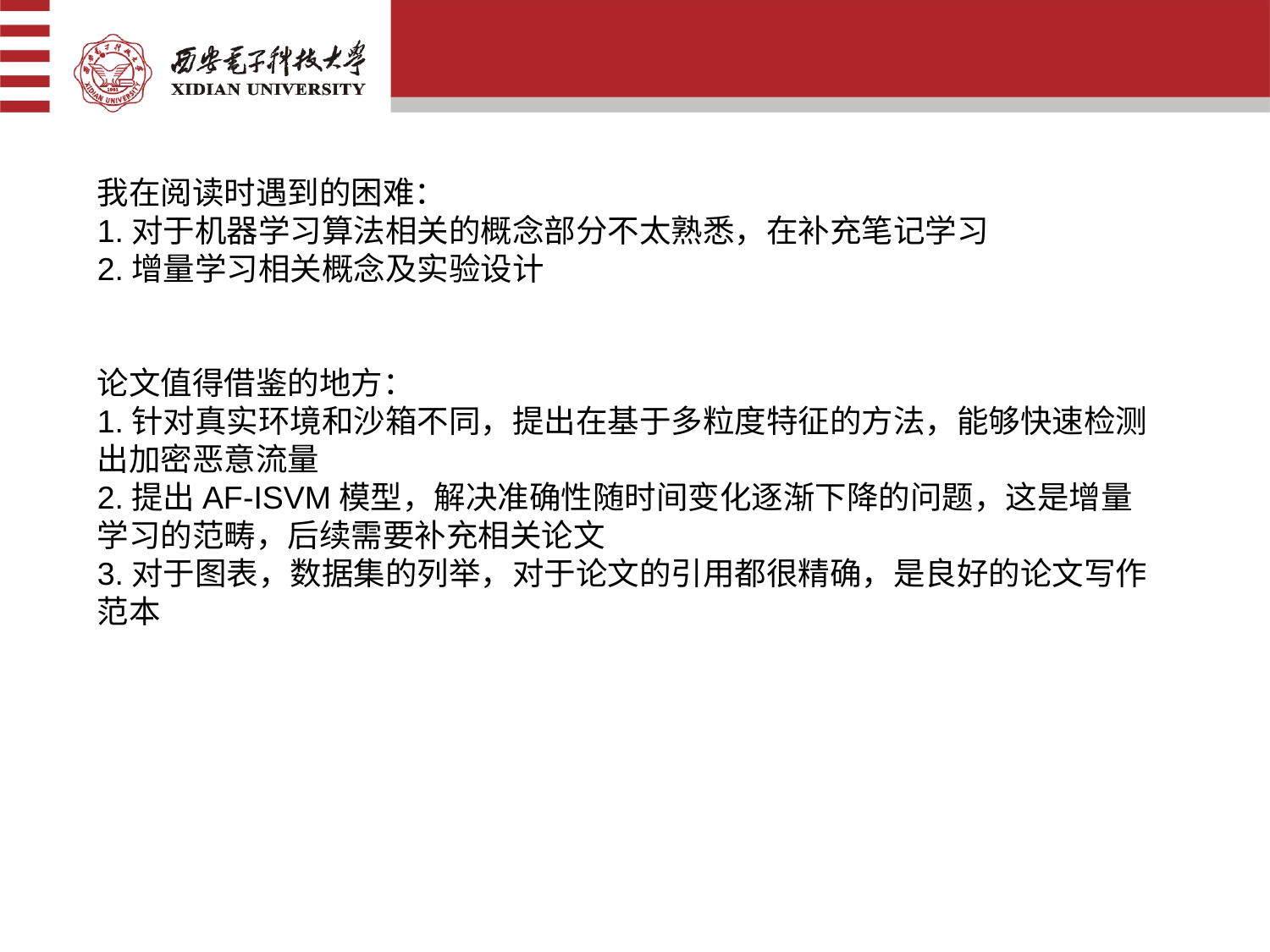

我在阅读时遇到的困难：
1.对于机器学习算法相关的概念部分不太熟悉，在补充笔记学习
2.增量学习相关概念及实验设计

论文值得借鉴的地方：
1.针对真实环境和沙箱不同，提出在基于多粒度特征的方法，能够快速检测出加密恶意流量
2.提出AF-ISVM模型，解决准确性随时间变化逐渐下降的问题，这是增量学习的范畴，后续需要补充相关论文
3.对于图表，数据集的列举，对于论文的引用都很精确，是良好的论文写作范本